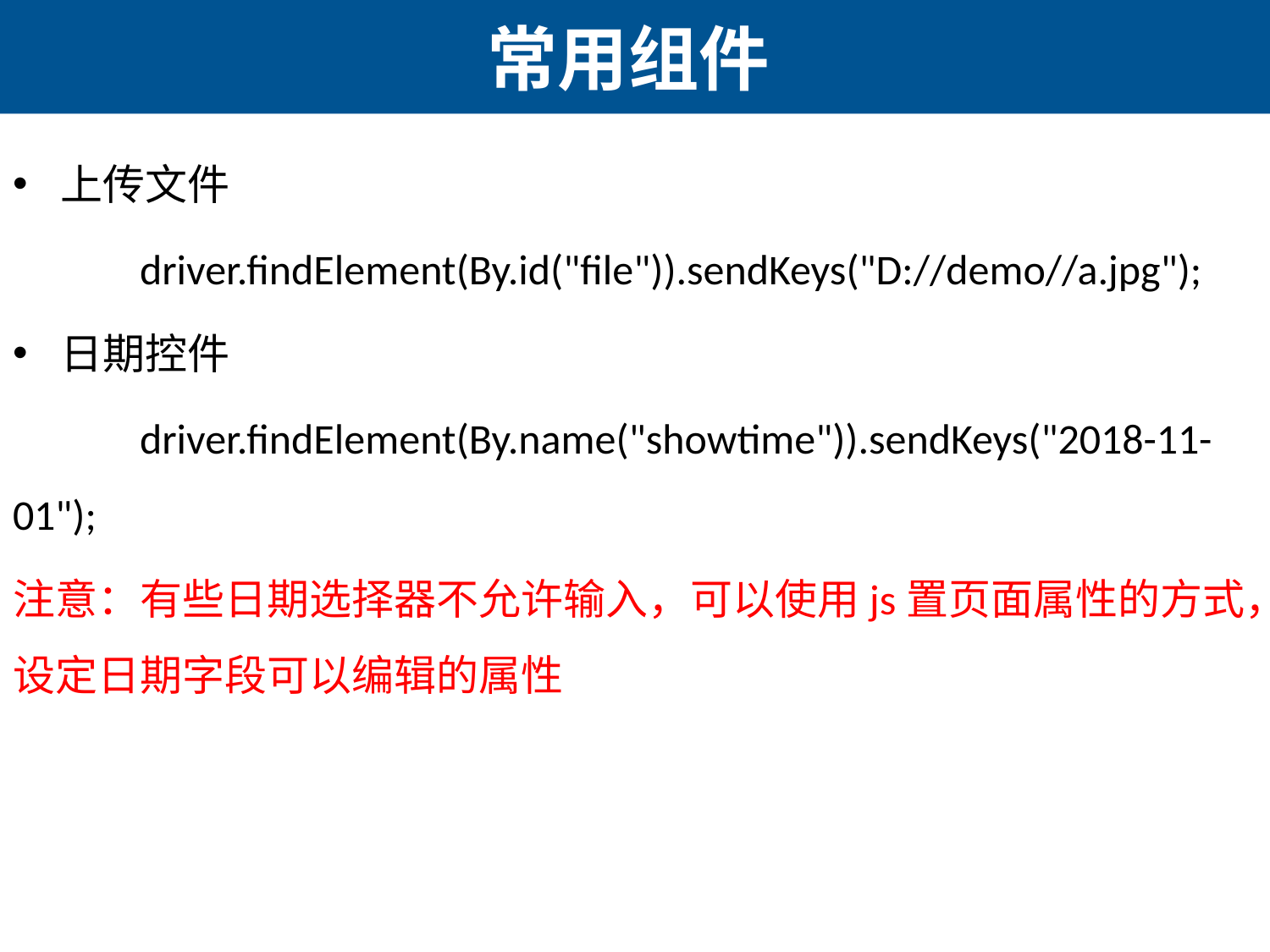

# 常用组件
上传文件
	driver.findElement(By.id("file")).sendKeys("D://demo//a.jpg");
日期控件
	driver.findElement(By.name("showtime")).sendKeys("2018-11-01");
注意：有些日期选择器不允许输入，可以使用js置页面属性的方式，设定日期字段可以编辑的属性